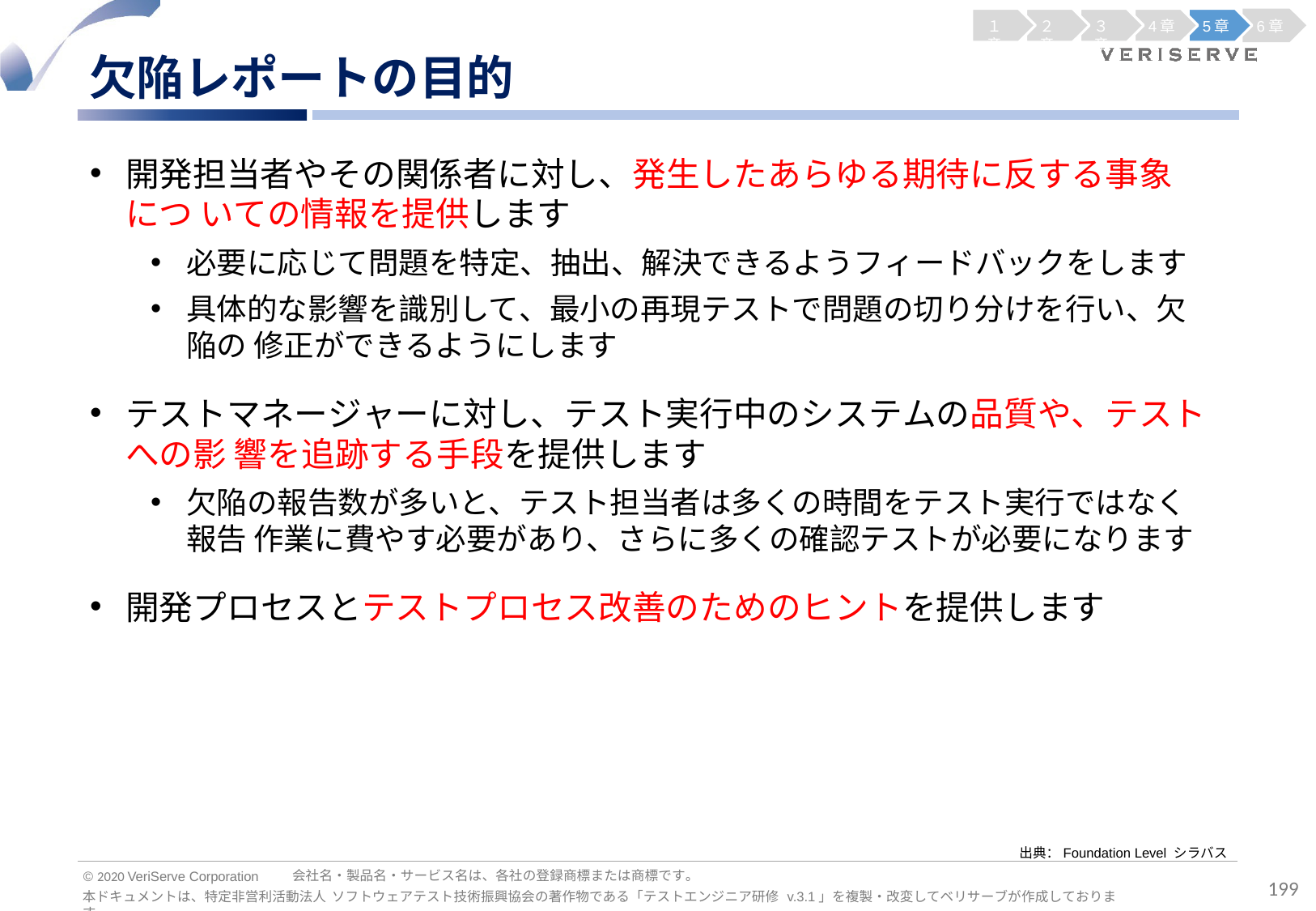

１章
２章
３章
4章
5章
6章
欠陥レポートの目的

開発担当者やその関係者に対し、発生したあらゆる期待に反する事象につ いての情報を提供します
必要に応じて問題を特定、抽出、解決できるようフィードバックをします
具体的な影響を識別して、最小の再現テストで問題の切り分けを行い、欠陥の 修正ができるようにします

テストマネージャーに対し、テスト実行中のシステムの品質や、テストへの影 響を追跡する手段を提供します
欠陥の報告数が多いと、テスト担当者は多くの時間をテスト実行ではなく報告 作業に費やす必要があり、さらに多くの確認テストが必要になります

開発プロセスとテストプロセス改善のためのヒントを提供します
出典：Foundation Level シラバス
会社名・製品名・サービス名は、各社の登録商標または商標です。
© 2020 VeriServe Corporation
199
本ドキュメントは、特定非営利活動法人 ソフトウェアテスト技術振興協会の著作物である「テストエンジニア研修 v.3.1」を複製・改変してベリサーブが作成しております。